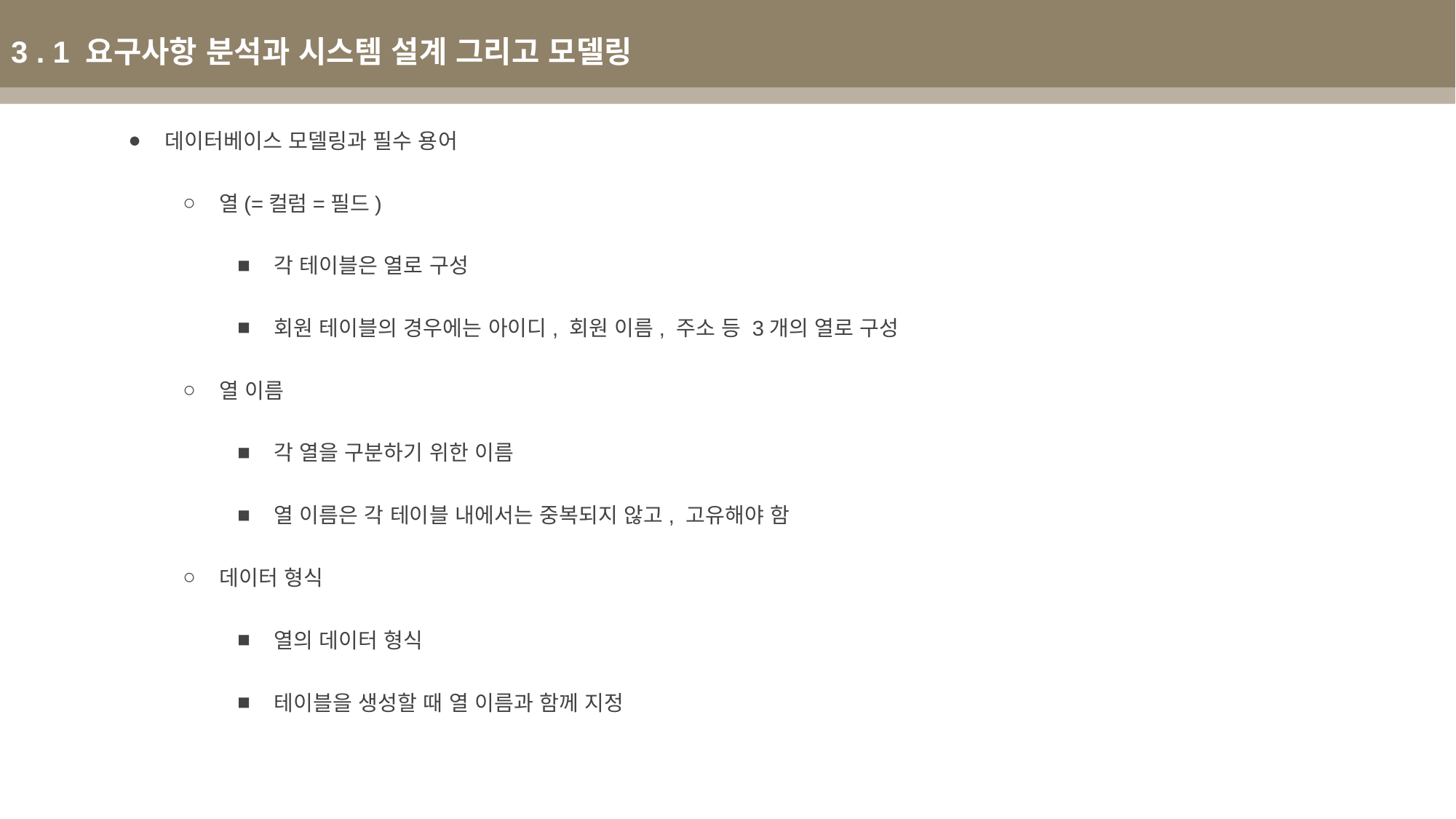

3 . 1 요구사항 분석과 시스템 설계 그리고 모델링
데이터베이스 모델링과 필수 용어
열(=컬럼=필드)
각 테이블은 열로 구성
회원 테이블의 경우에는 아이디, 회원 이름, 주소 등 3개의 열로 구성
열 이름
각 열을 구분하기 위한 이름
열 이름은 각 테이블 내에서는 중복되지 않고, 고유해야 함
데이터 형식
열의 데이터 형식
테이블을 생성할 때 열 이름과 함께 지정